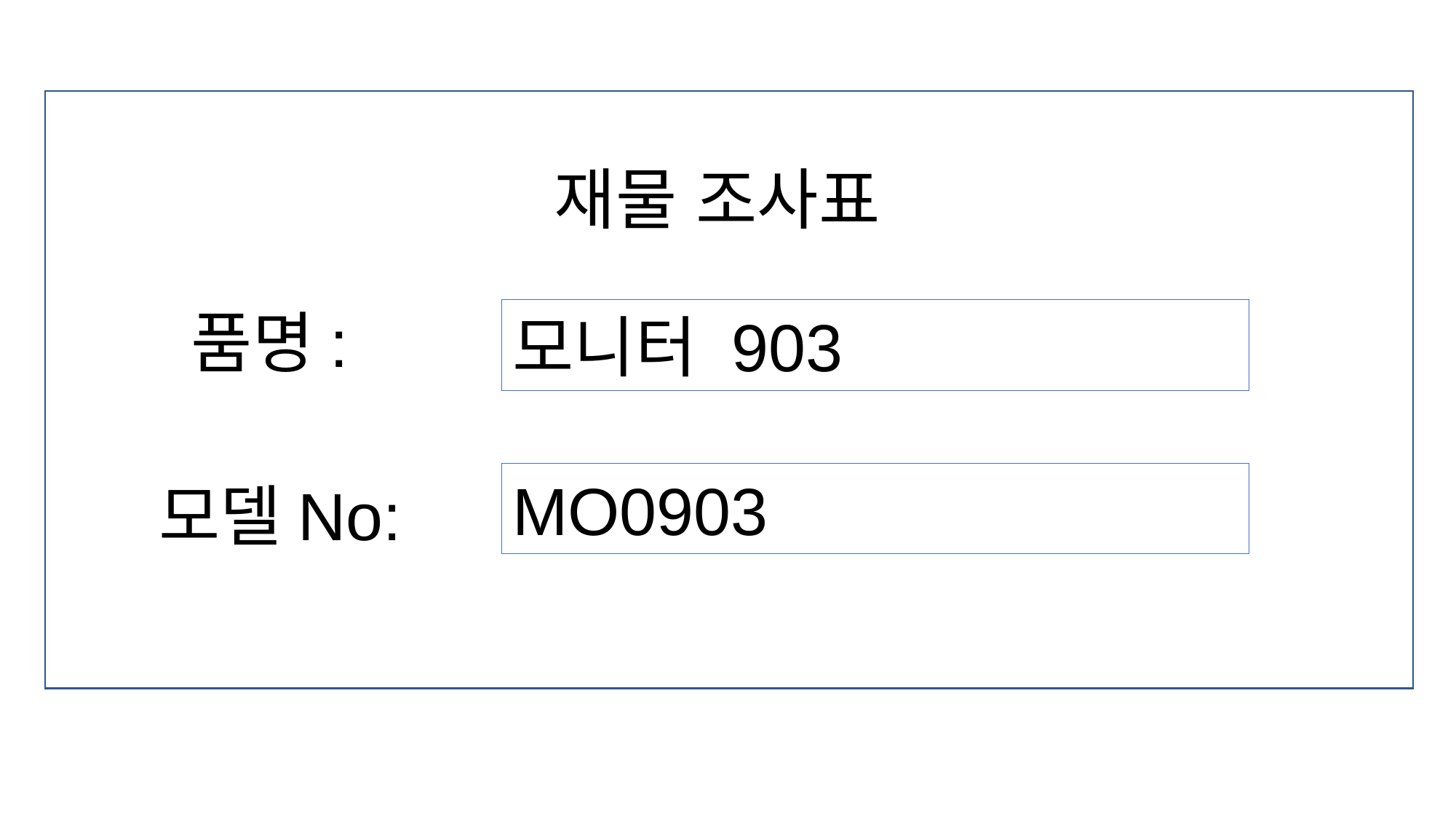

재물 조사표
품명:
모니터 903
MO0903
모델No: